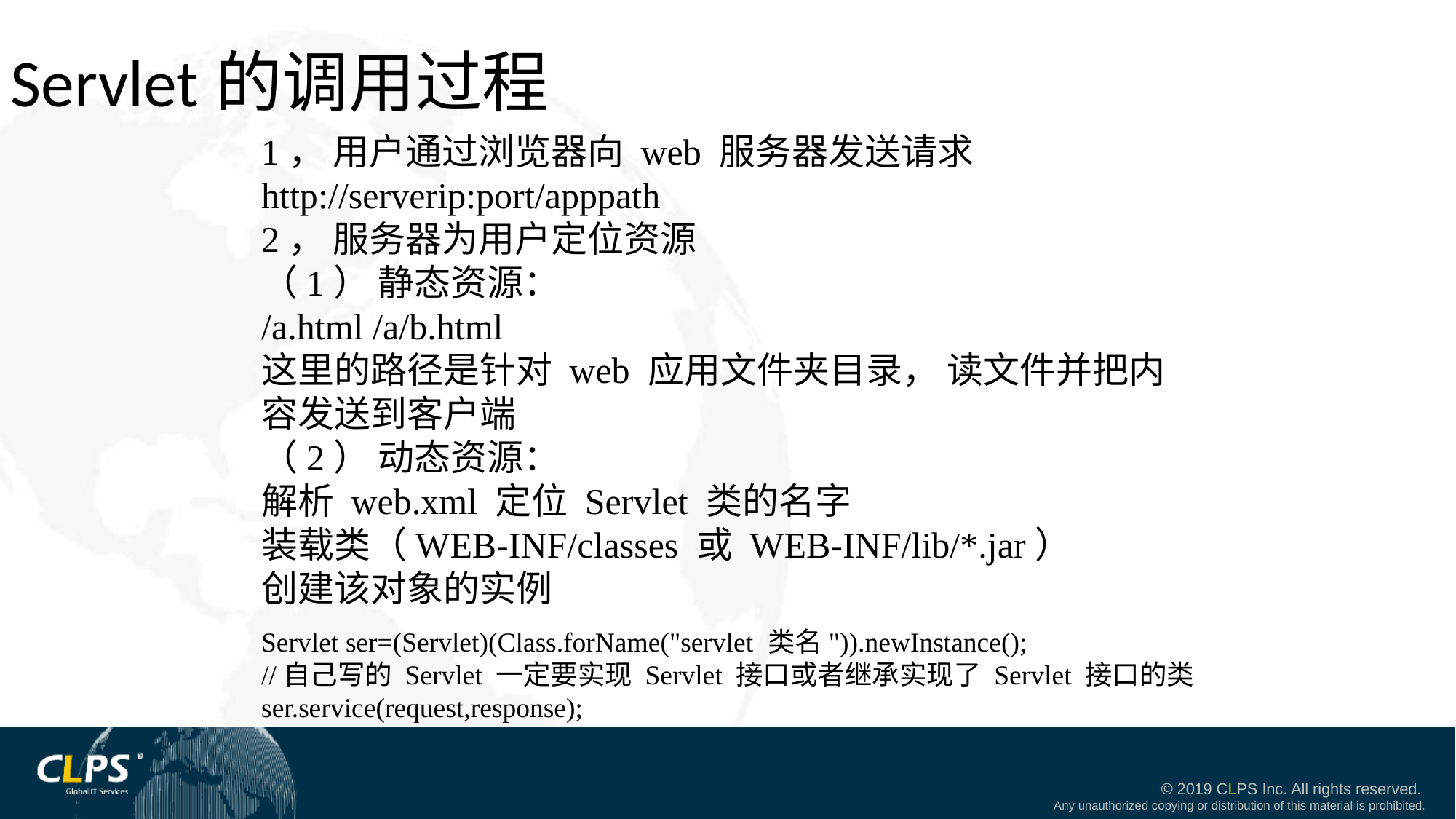

Servlet的调用过程
1， 用户通过浏览器向 web 服务器发送请求
http://serverip:port/apppath
2， 服务器为用户定位资源
（1） 静态资源：
/a.html /a/b.html
这里的路径是针对 web 应用文件夹目录， 读文件并把内容发送到客户端
（2） 动态资源：
解析 web.xml 定位 Servlet 类的名字
装载类（WEB-INF/classes 或 WEB-INF/lib/*.jar）
创建该对象的实例
Servlet ser=(Servlet)(Class.forName("servlet 类名")).newInstance();
//自己写的 Servlet 一定要实现 Servlet 接口或者继承实现了 Servlet 接口的类
ser.service(request,response);